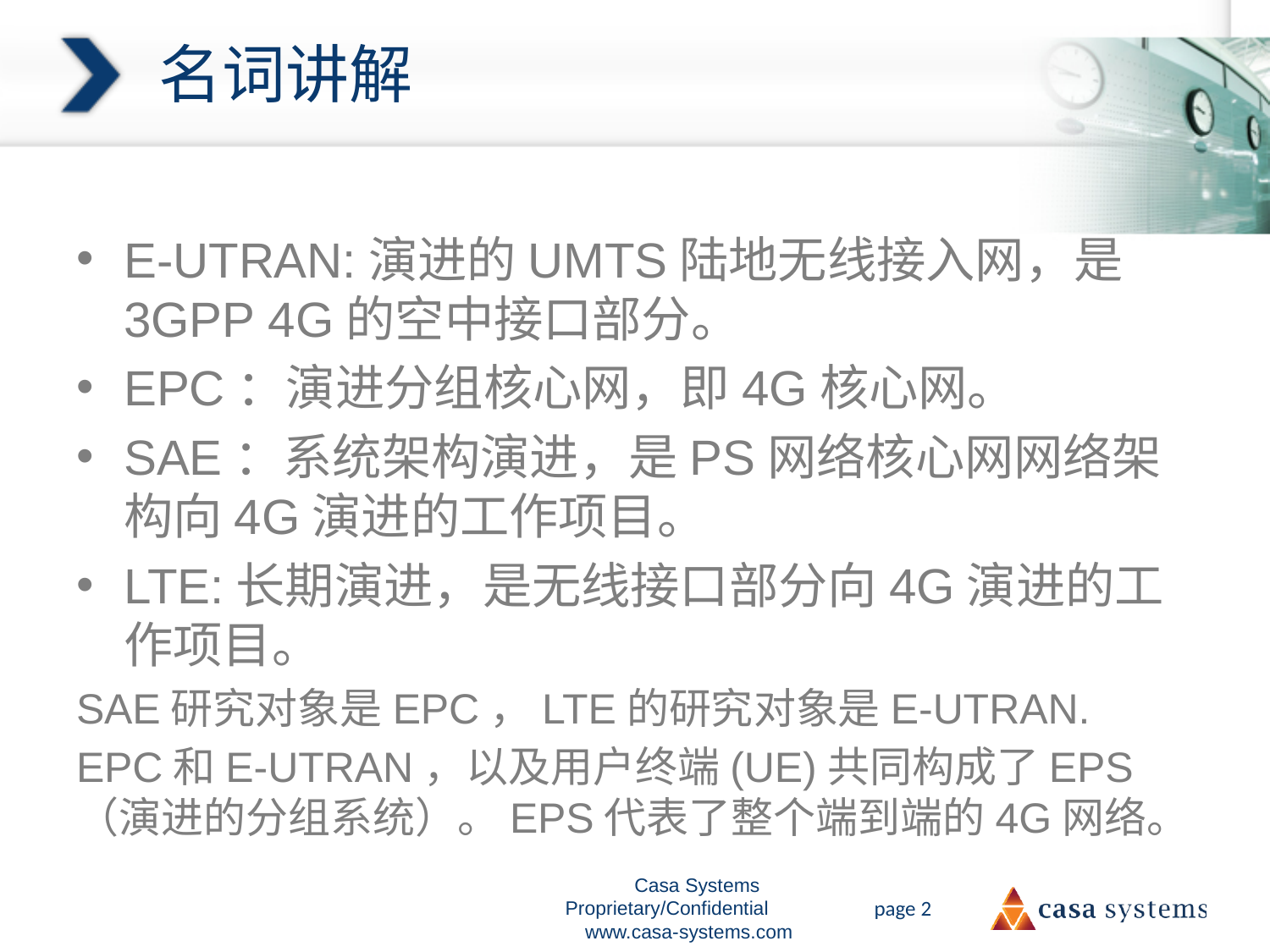

# 名词讲解
E-UTRAN:演进的UMTS陆地无线接入网，是3GPP 4G的空中接口部分。
EPC：演进分组核心网，即4G核心网。
SAE：系统架构演进，是PS网络核心网网络架构向4G演进的工作项目。
LTE:长期演进，是无线接口部分向4G演进的工作项目。
SAE研究对象是EPC，LTE的研究对象是E-UTRAN.
EPC和E-UTRAN，以及用户终端(UE)共同构成了EPS（演进的分组系统）。EPS代表了整个端到端的4G网络。
Casa Systems Proprietary/Confidential            www.casa-systems.com
page 2